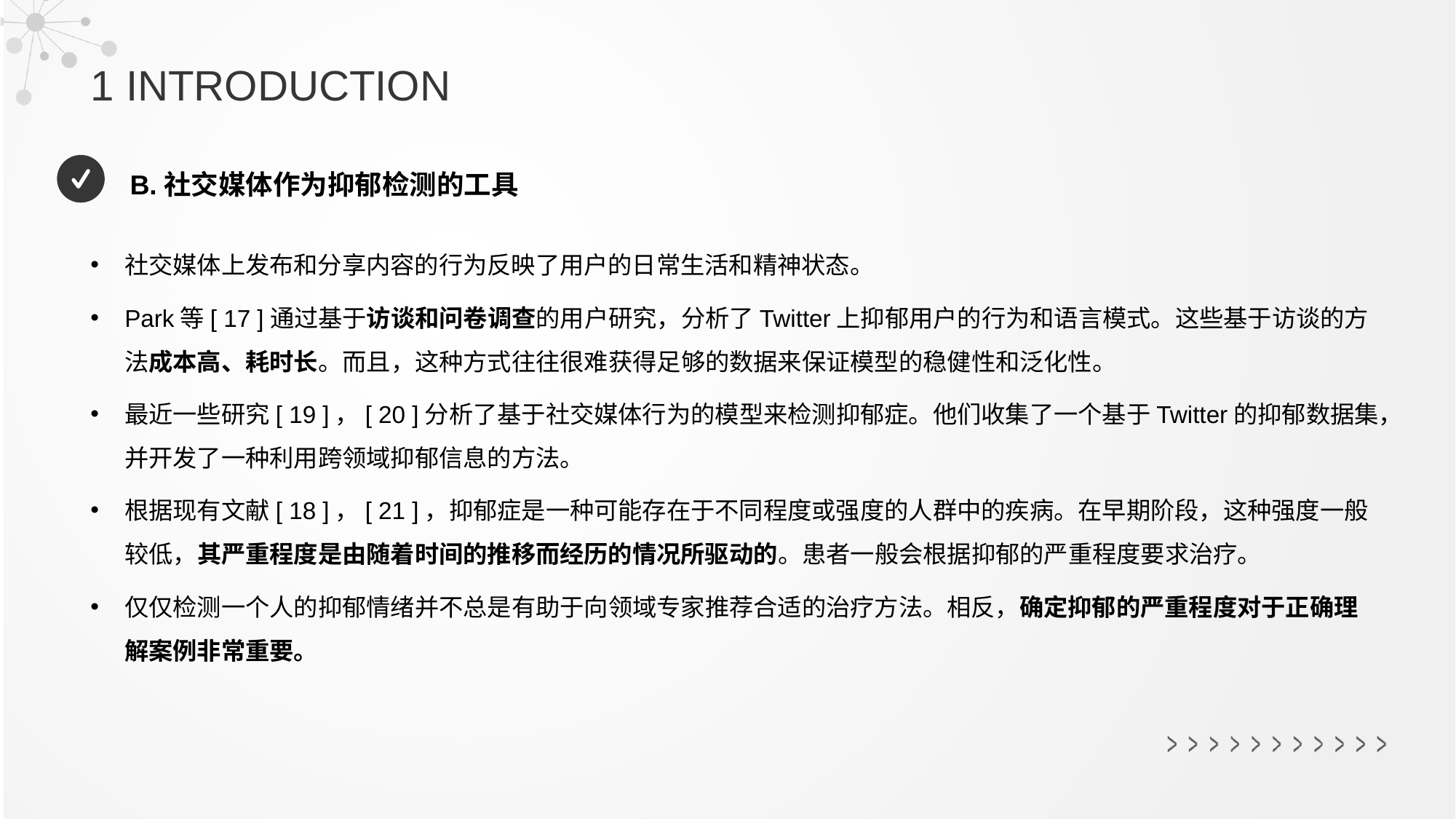

1 INTRODUCTION
B.社交媒体作为抑郁检测的工具

社交媒体上发布和分享内容的行为反映了用户的日常生活和精神状态。
Park等[ 17 ]通过基于访谈和问卷调查的用户研究，分析了Twitter上抑郁用户的行为和语言模式。这些基于访谈的方法成本高、耗时长。而且，这种方式往往很难获得足够的数据来保证模型的稳健性和泛化性。
最近一些研究[ 19 ]，[ 20 ]分析了基于社交媒体行为的模型来检测抑郁症。他们收集了一个基于Twitter的抑郁数据集，并开发了一种利用跨领域抑郁信息的方法。
根据现有文献[ 18 ]，[ 21 ]，抑郁症是一种可能存在于不同程度或强度的人群中的疾病。在早期阶段，这种强度一般较低，其严重程度是由随着时间的推移而经历的情况所驱动的。患者一般会根据抑郁的严重程度要求治疗。
仅仅检测一个人的抑郁情绪并不总是有助于向领域专家推荐合适的治疗方法。相反，确定抑郁的严重程度对于正确理解案例非常重要。